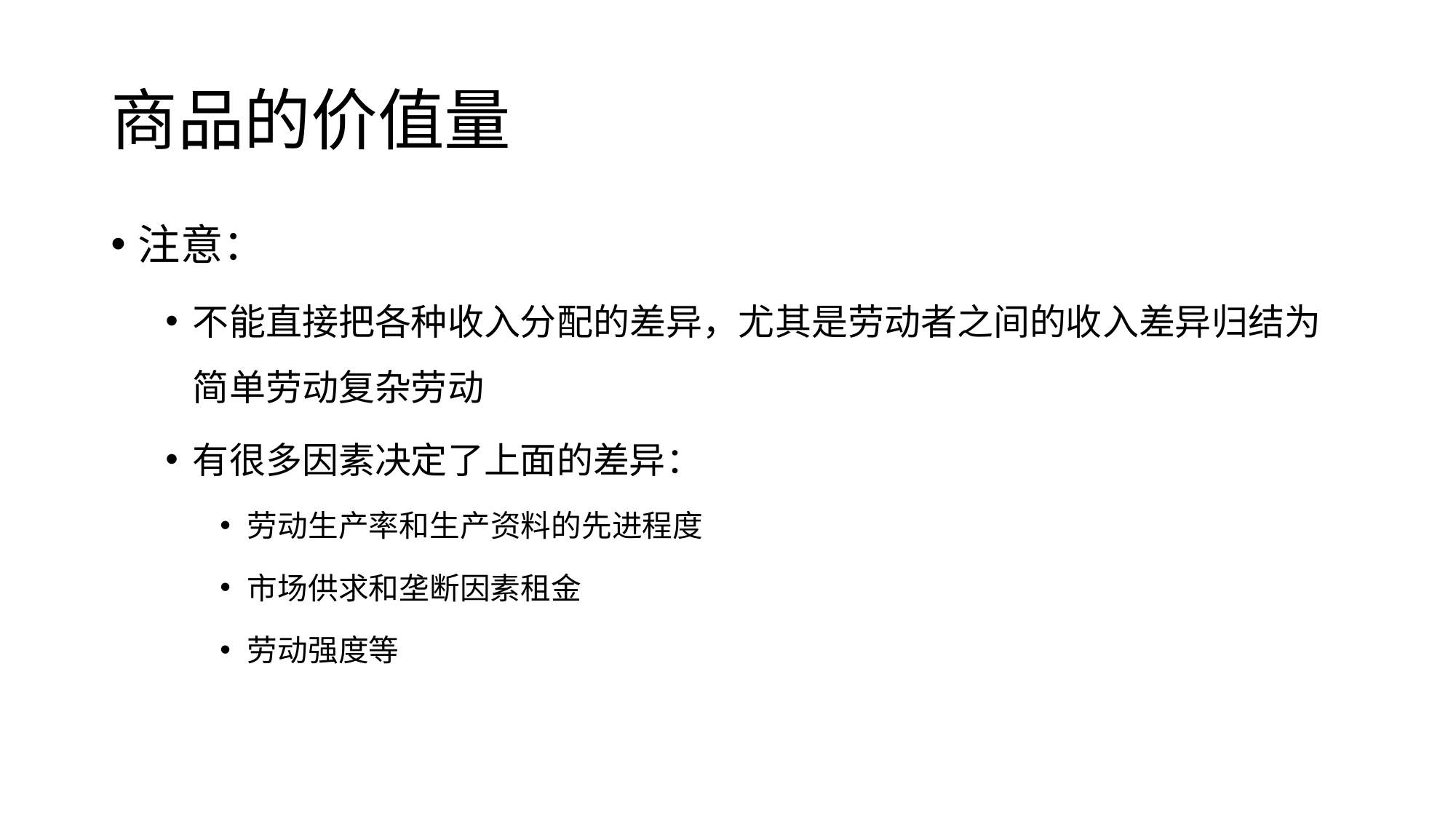

# 商品的价值量
注意：
不能直接把各种收入分配的差异，尤其是劳动者之间的收入差异归结为简单劳动复杂劳动
有很多因素决定了上面的差异：
劳动生产率和生产资料的先进程度
市场供求和垄断因素租金
劳动强度等